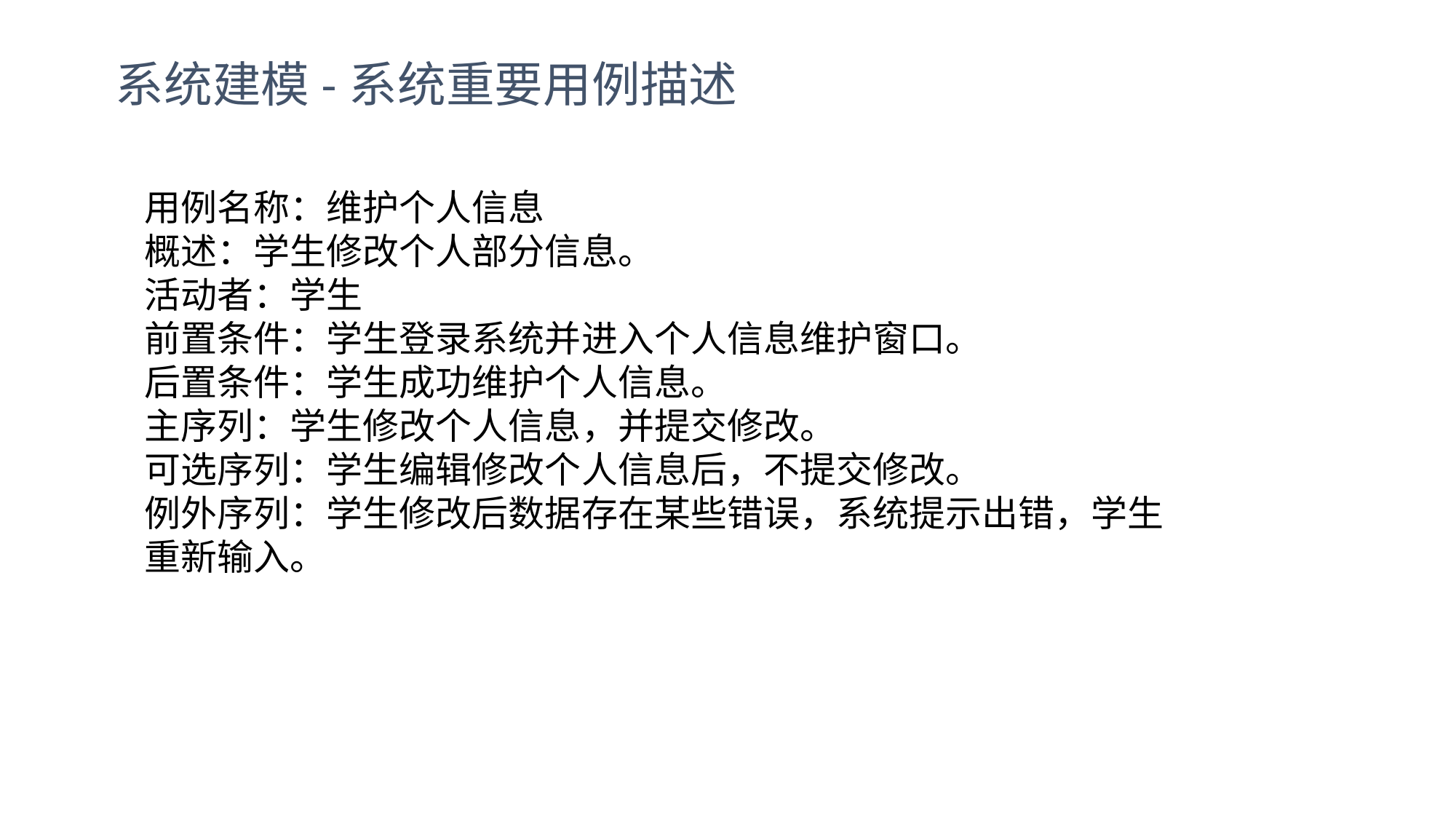

系统建模-系统重要用例描述
用例名称：维护个人信息
概述：学生修改个人部分信息。
活动者：学生
前置条件：学生登录系统并进入个人信息维护窗口。
后置条件：学生成功维护个人信息。
主序列：学生修改个人信息，并提交修改。
可选序列：学生编辑修改个人信息后，不提交修改。
例外序列：学生修改后数据存在某些错误，系统提示出错，学生重新输入。